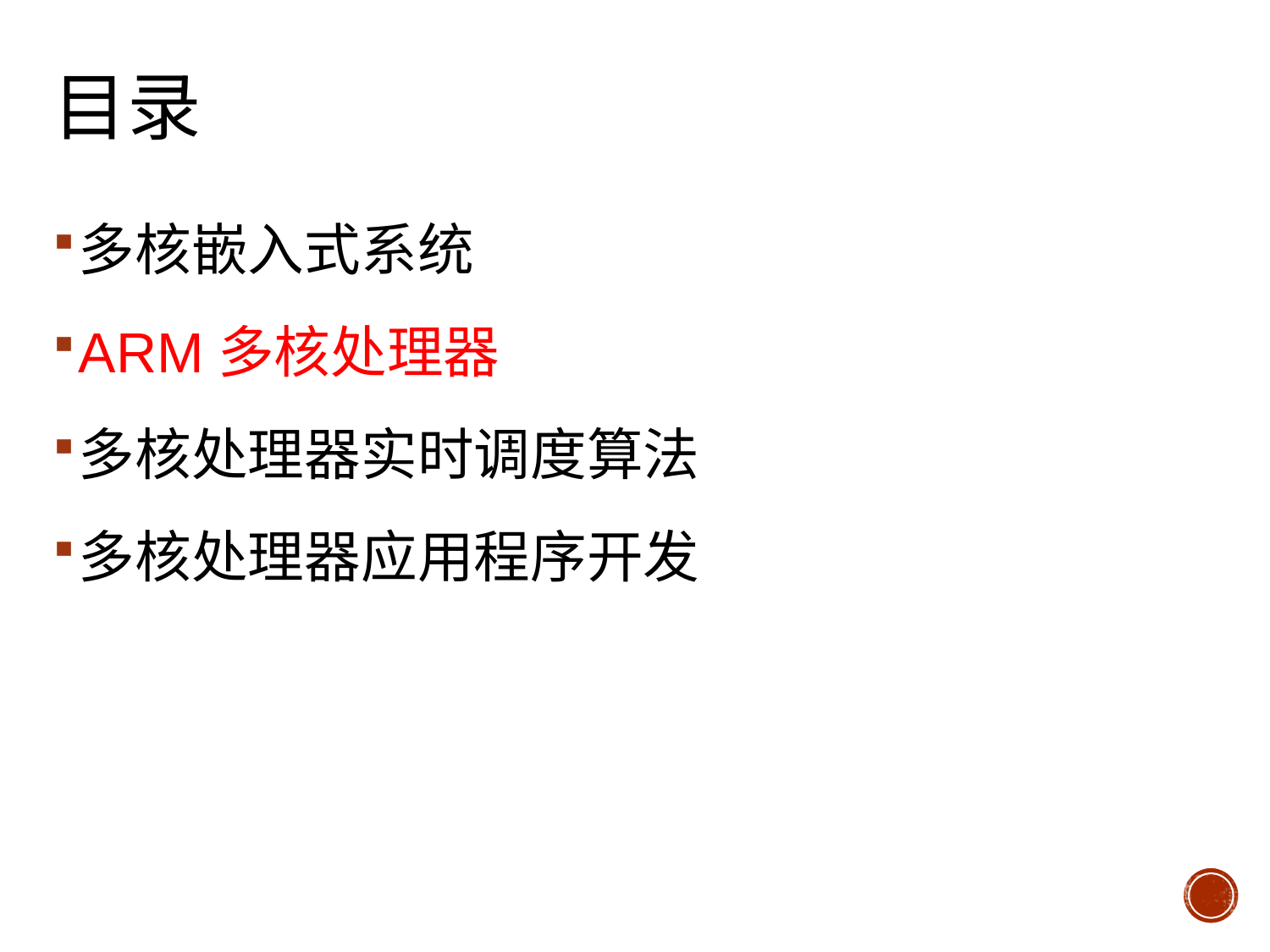

# 目录
多核嵌入式系统
ARM多核处理器
多核处理器实时调度算法
多核处理器应用程序开发